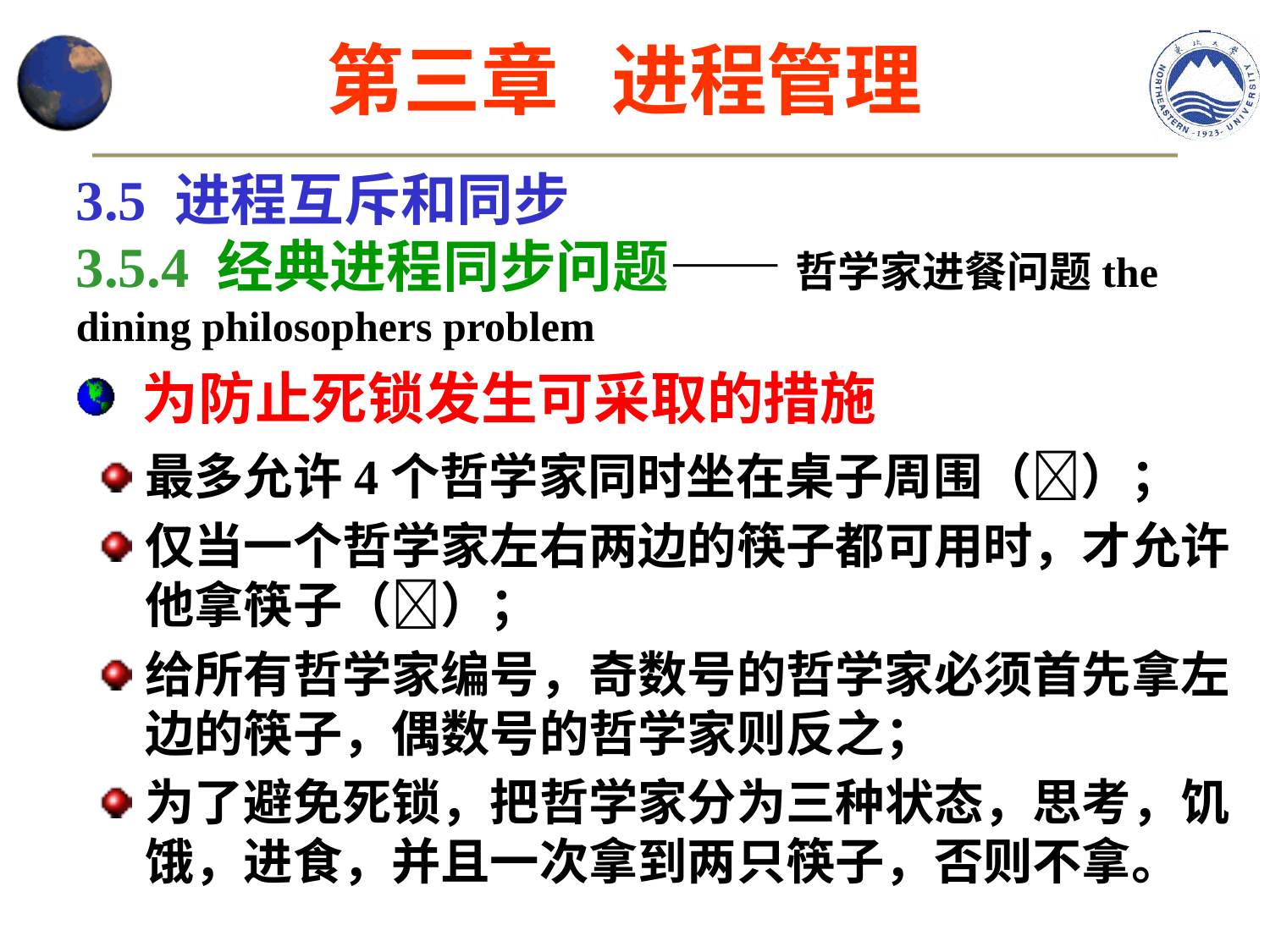

第三章   进程管理
3.5 进程互斥和同步
3.5.4 经典进程同步问题—— 哲学家进餐问题the dining philosophers problem
# 为防止死锁发生可采取的措施
最多允许4个哲学家同时坐在桌子周围（√）；
仅当一个哲学家左右两边的筷子都可用时，才允许他拿筷子（√）；
给所有哲学家编号，奇数号的哲学家必须首先拿左边的筷子，偶数号的哲学家则反之；
为了避免死锁，把哲学家分为三种状态，思考，饥饿，进食，并且一次拿到两只筷子，否则不拿。